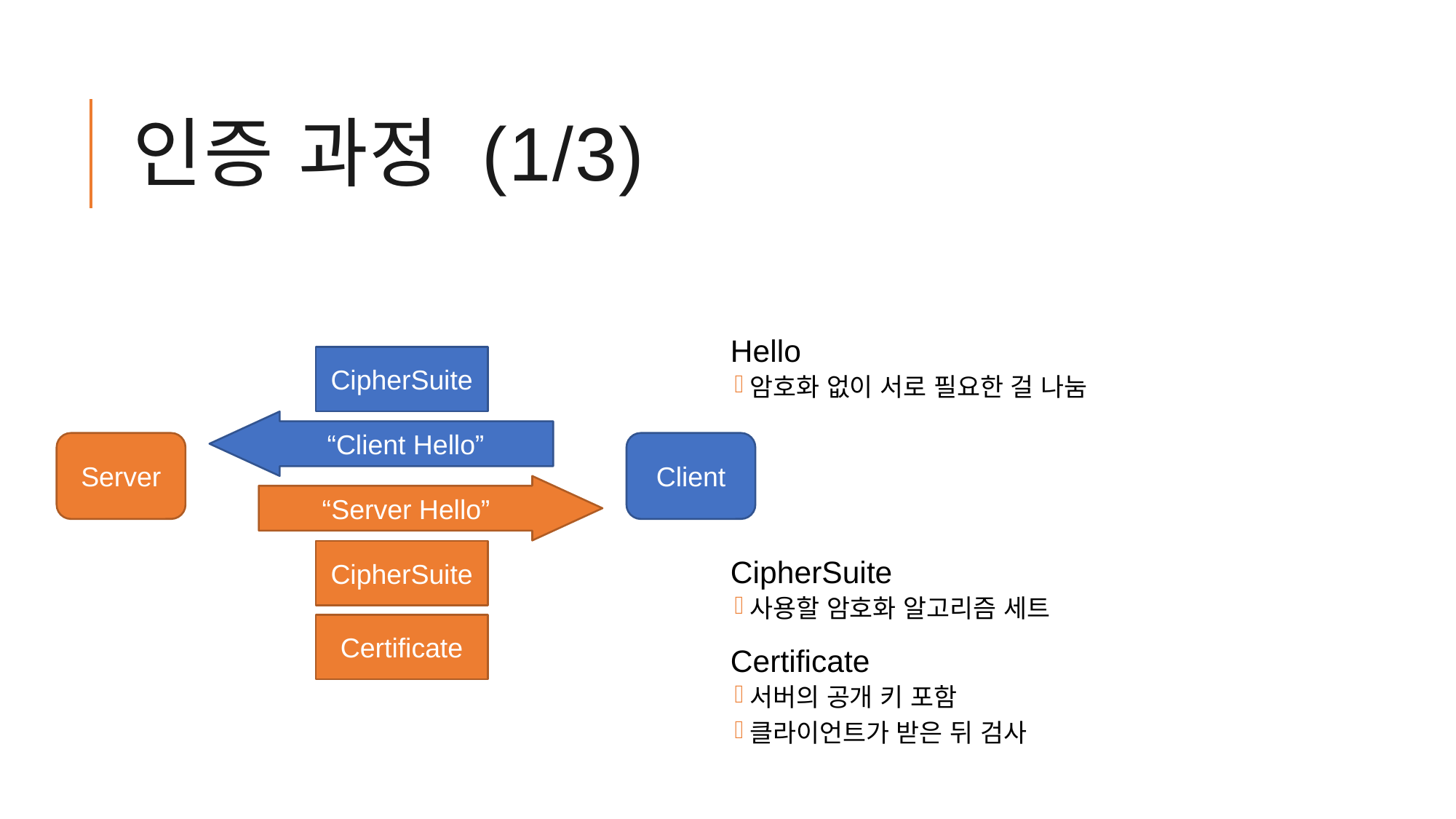

# 인증 과정 (1/3)

Hello
암호화 없이 서로 필요한 걸 나눔

CipherSuite
사용할 암호화 알고리즘 세트
Certificate
서버의 공개 키 포함
클라이언트가 받은 뒤 검사
CipherSuite
“Client Hello”
Server
Client
“Server Hello”
CipherSuite
Certificate